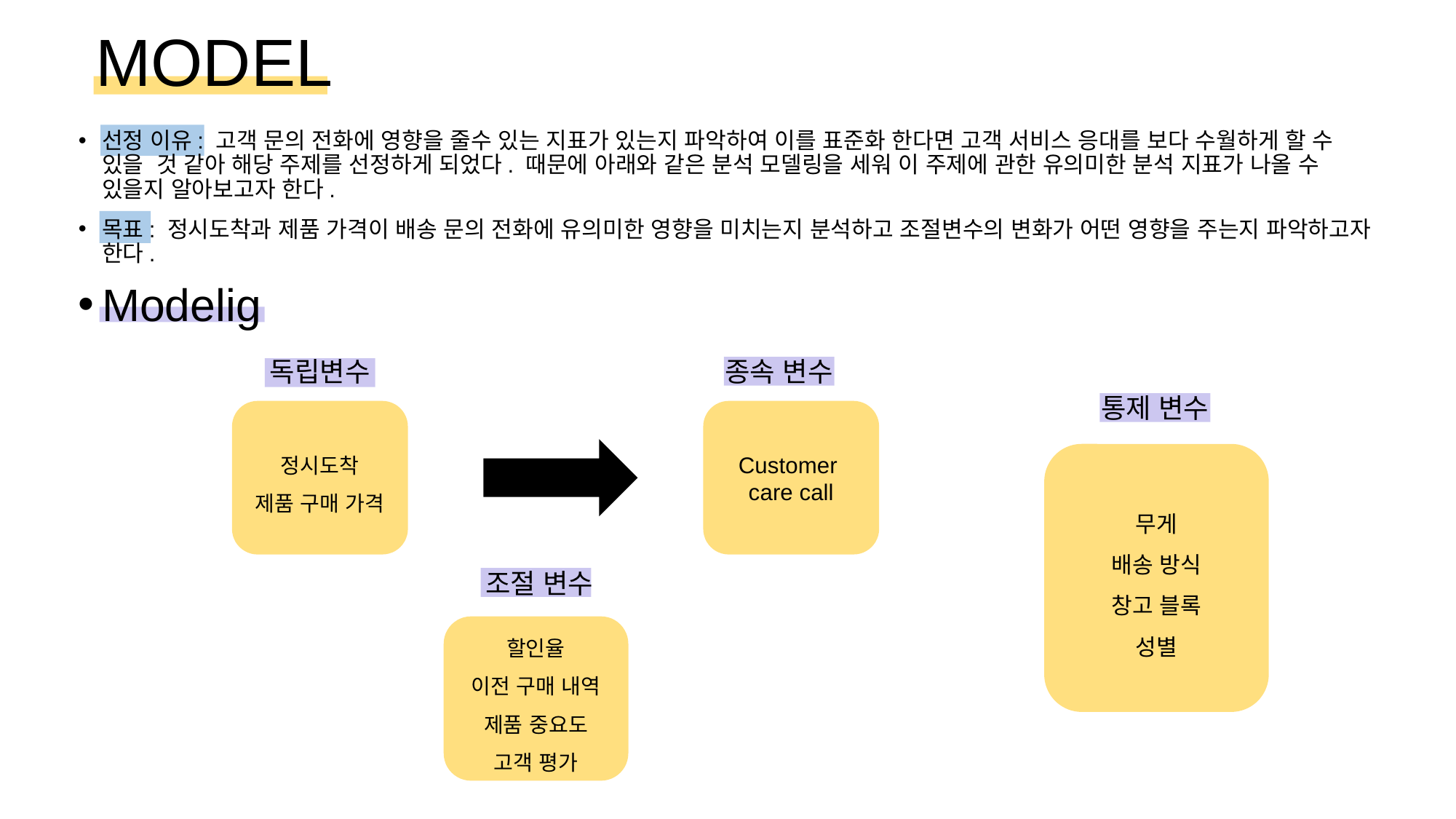

# MODEL

선정 이유: 고객 문의 전화에 영향을 줄수 있는 지표가 있는지 파악하여 이를 표준화 한다면 고객 서비스 응대를 보다 수월하게 할 수 있을  것 같아 해당 주제를 선정하게 되었다. 때문에 아래와 같은 분석 모델링을 세워 이 주제에 관한 유의미한 분석 지표가 나올 수 있을지 알아보고자 한다.
목표: 정시도착과 제품 가격이 배송 문의 전화에 유의미한 영향을 미치는지 분석하고 조절변수의 변화가 어떤 영향을 주는지 파악하고자 한다.
Modelig

종속 변수

독립변수

통제 변수

정시도착
제품 구매 가격
Customer
care call

무게
배송 방식
창고 블록
성별
조절 변수

할인율
이전 구매 내역
제품 중요도
고객 평가